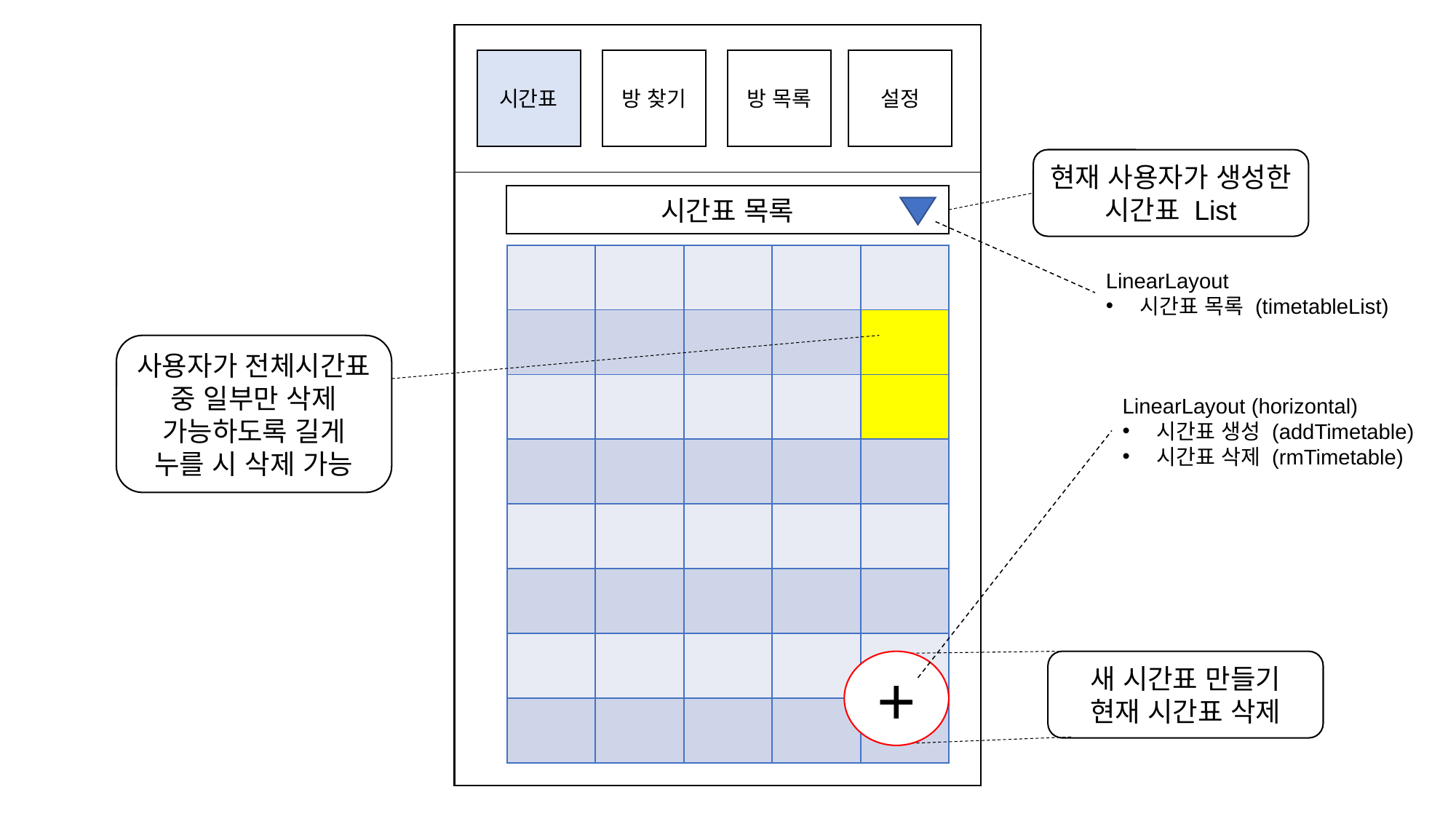

시간표
방 찾기
방 목록
설정
현재 사용자가 생성한 시간표 List
시간표 목록

|  |  |  |  |  |
| --- | --- | --- | --- | --- |
|  |  |  |  |  |
|  |  |  |  |  |
|  |  |  |  |  |
|  |  |  |  |  |
|  |  |  |  |  |
|  |  |  |  |  |
|  |  |  |  |  |
LinearLayout
시간표 목록 (timetableList)
사용자가 전체시간표 중 일부만 삭제 가능하도록 길게 누를 시 삭제 가능
LinearLayout (horizontal)
시간표 생성 (addTimetable)
시간표 삭제 (rmTimetable)
새 시간표 만들기
현재 시간표 삭제
+